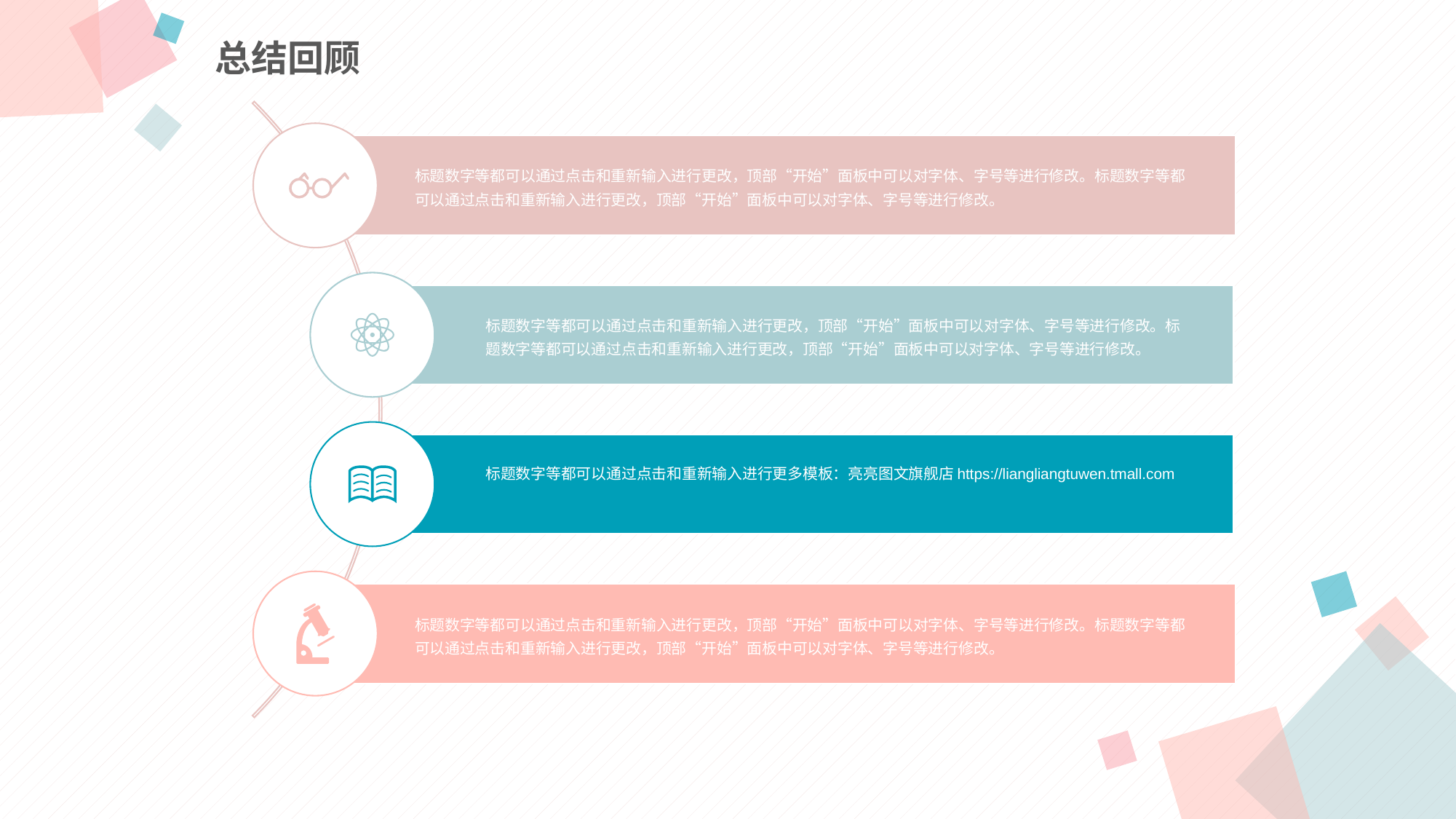

总结回顾

标题数字等都可以通过点击和重新输入进行更改，顶部“开始”面板中可以对字体、字号等进行修改。标题数字等都可以通过点击和重新输入进行更改，顶部“开始”面板中可以对字体、字号等进行修改。

标题数字等都可以通过点击和重新输入进行更改，顶部“开始”面板中可以对字体、字号等进行修改。标题数字等都可以通过点击和重新输入进行更改，顶部“开始”面板中可以对字体、字号等进行修改。

标题数字等都可以通过点击和重新输入进行更多模板：亮亮图文旗舰店https://liangliangtuwen.tmall.com

标题数字等都可以通过点击和重新输入进行更改，顶部“开始”面板中可以对字体、字号等进行修改。标题数字等都可以通过点击和重新输入进行更改，顶部“开始”面板中可以对字体、字号等进行修改。